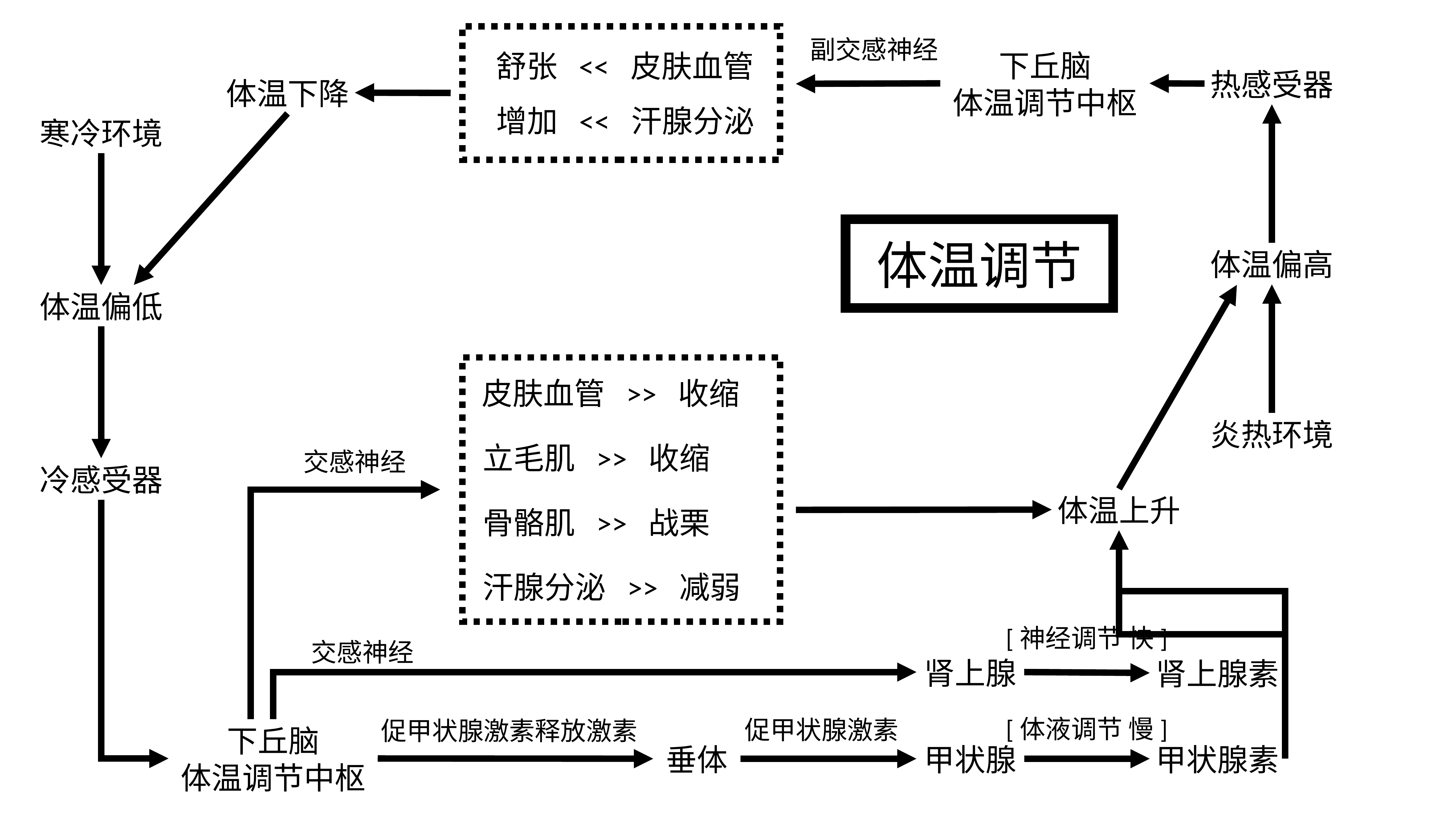

舒张  <<  皮肤血管
增加  <<  汗腺分泌
副交感神经
下丘脑
体温调节中枢
热感受器
体温下降
寒冷环境
体温调节
体温偏高
体温偏低

皮肤血管  >>  收缩
立毛肌  >>  收缩
骨骼肌  >>  战栗
汗腺分泌  >>  减弱
炎热环境
交感神经
冷感受器
体温上升
[神经调节 快]
交感神经
肾上腺
肾上腺素
[体液调节 慢]
促甲状腺激素
促甲状腺激素释放激素
下丘脑
体温调节中枢
甲状腺
甲状腺素
垂体